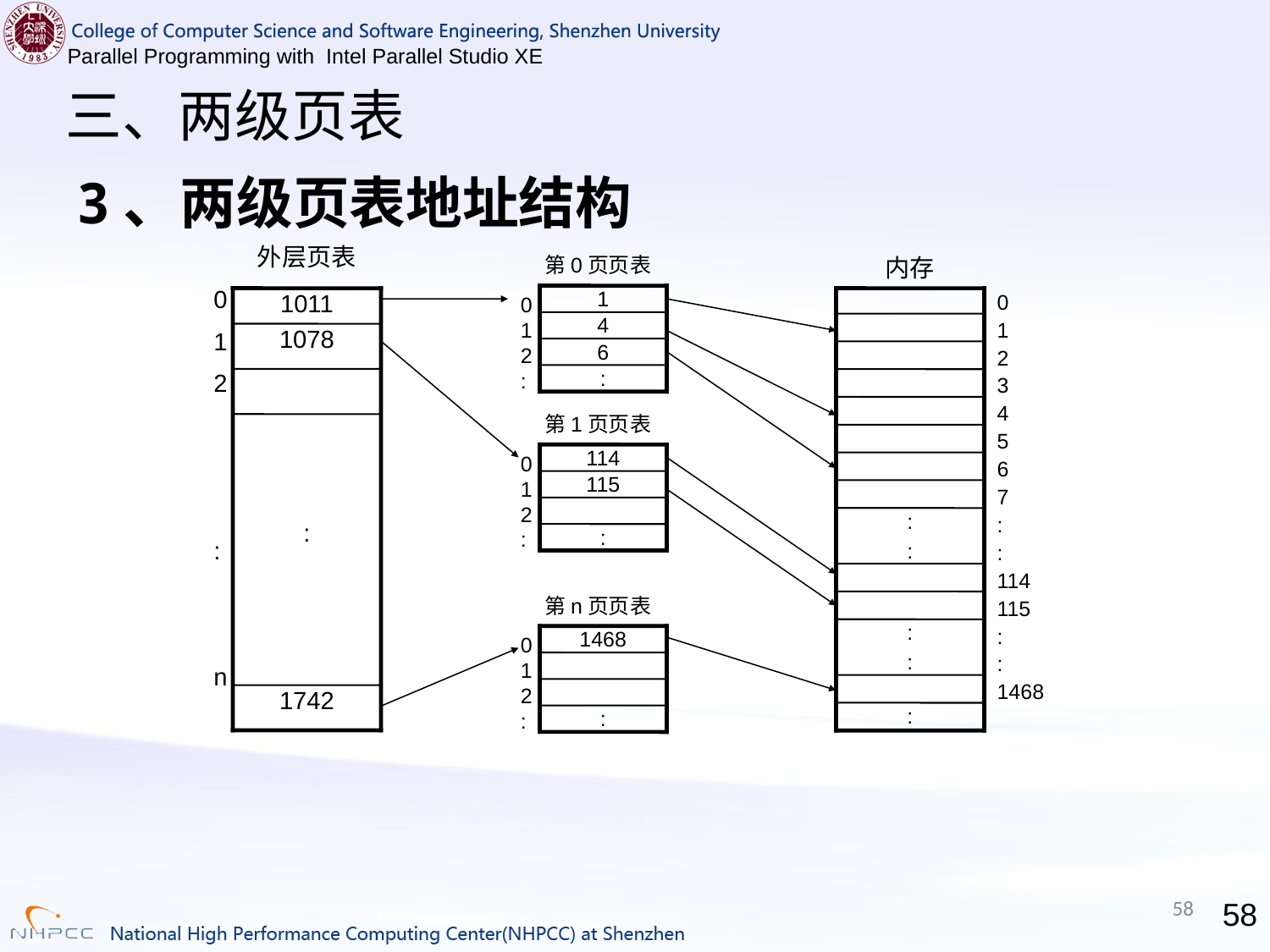

# 三、两级页表
3、两级页表地址结构
外层页表
0
1
2

:

n
1011

1078

:

1742

第0页页表
0
1
2
:
1

4

6

:

第1页页表
0
1
2
:
114

115

:

第n页页表
0
1
2
:
1468

:

内存
0
1
2
3
4
5
6
7
:
:
114
115
:
:
1468

:
:

:
:

:

58
58